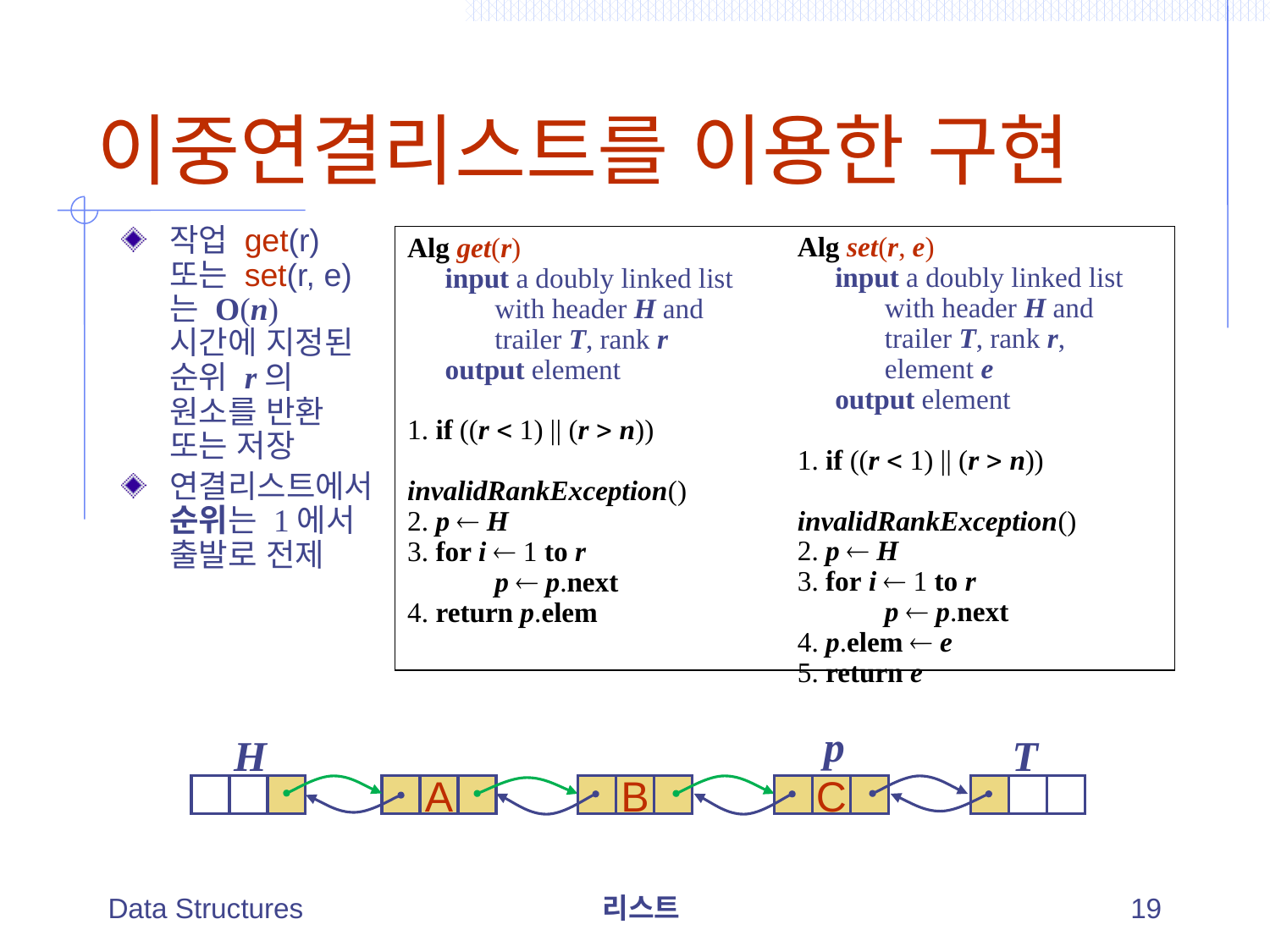

# 이중연결리스트를 이용한 구현
작업 get(r) 또는 set(r, e)는 O(n) 시간에 지정된 순위 r의 원소를 반환 또는 저장
연결리스트에서 순위는 1에서 출발로 전제

Alg set(r, e)
	input a doubly linked list 			with header H and 			trailer T, rank r, 				element e
	output element

1. if ((r < 1) || (r > n))
		invalidRankException()
2. p ← H
3. for i ← 1 to r
		p ← p.next
4. p.elem ← e
5. return e
Alg get(r)
	input a doubly linked list 			with header H and 			trailer T, rank r
	output element

1. if ((r < 1) || (r > n))
		invalidRankException()
2. p ← H
3. for i ← 1 to r
		p ← p.next
4. return p.elem
p
H
T

A

B

C

Data Structures
리스트
19